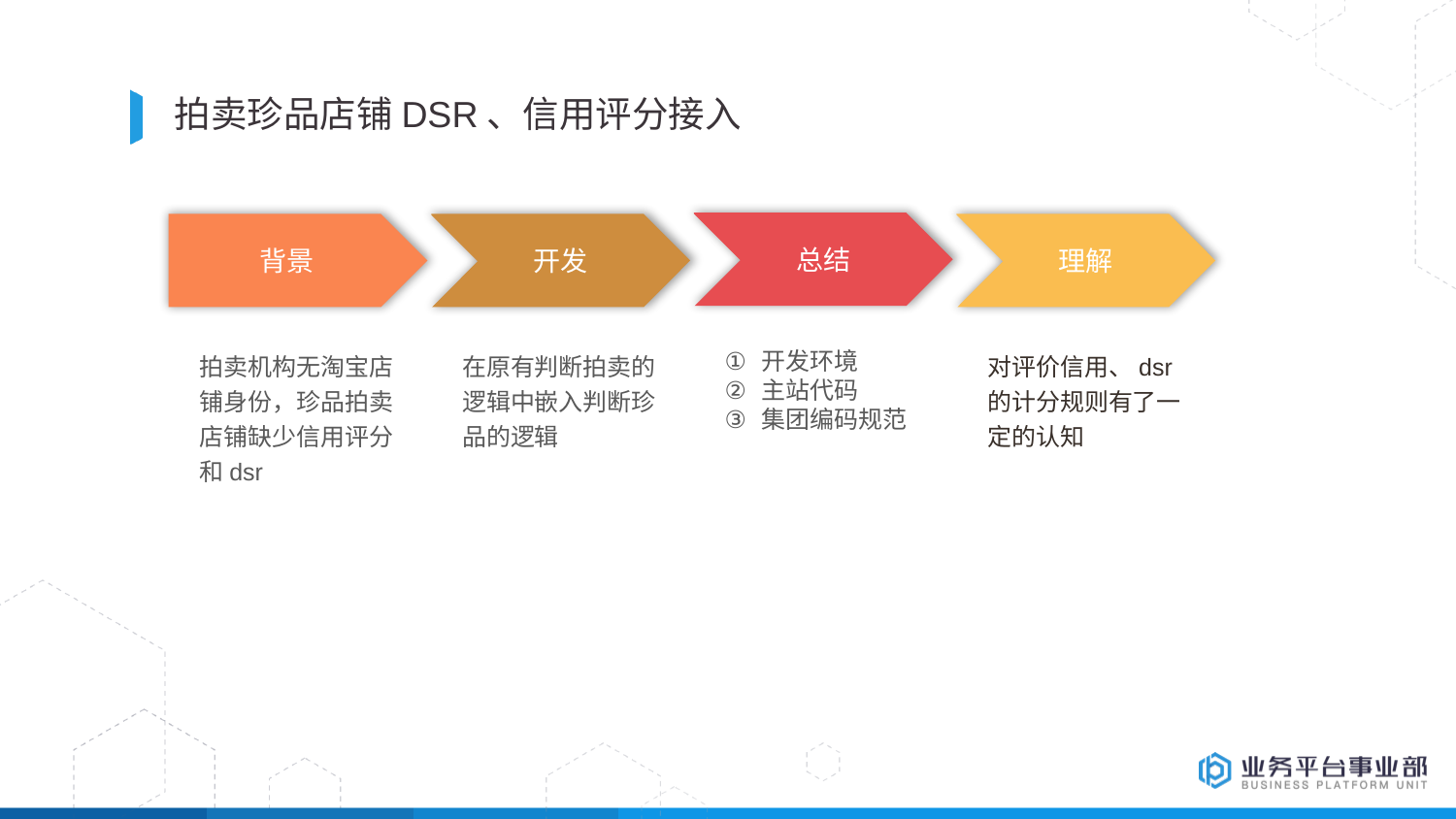

# 拍卖珍品店铺DSR、信用评分接入
总结
开发环境
主站代码
集团编码规范

背景
拍卖机构无淘宝店铺身份，珍品拍卖店铺缺少信用评分和dsr
开发
在原有判断拍卖的逻辑中嵌入判断珍品的逻辑
理解
对评价信用、dsr的计分规则有了一定的认知